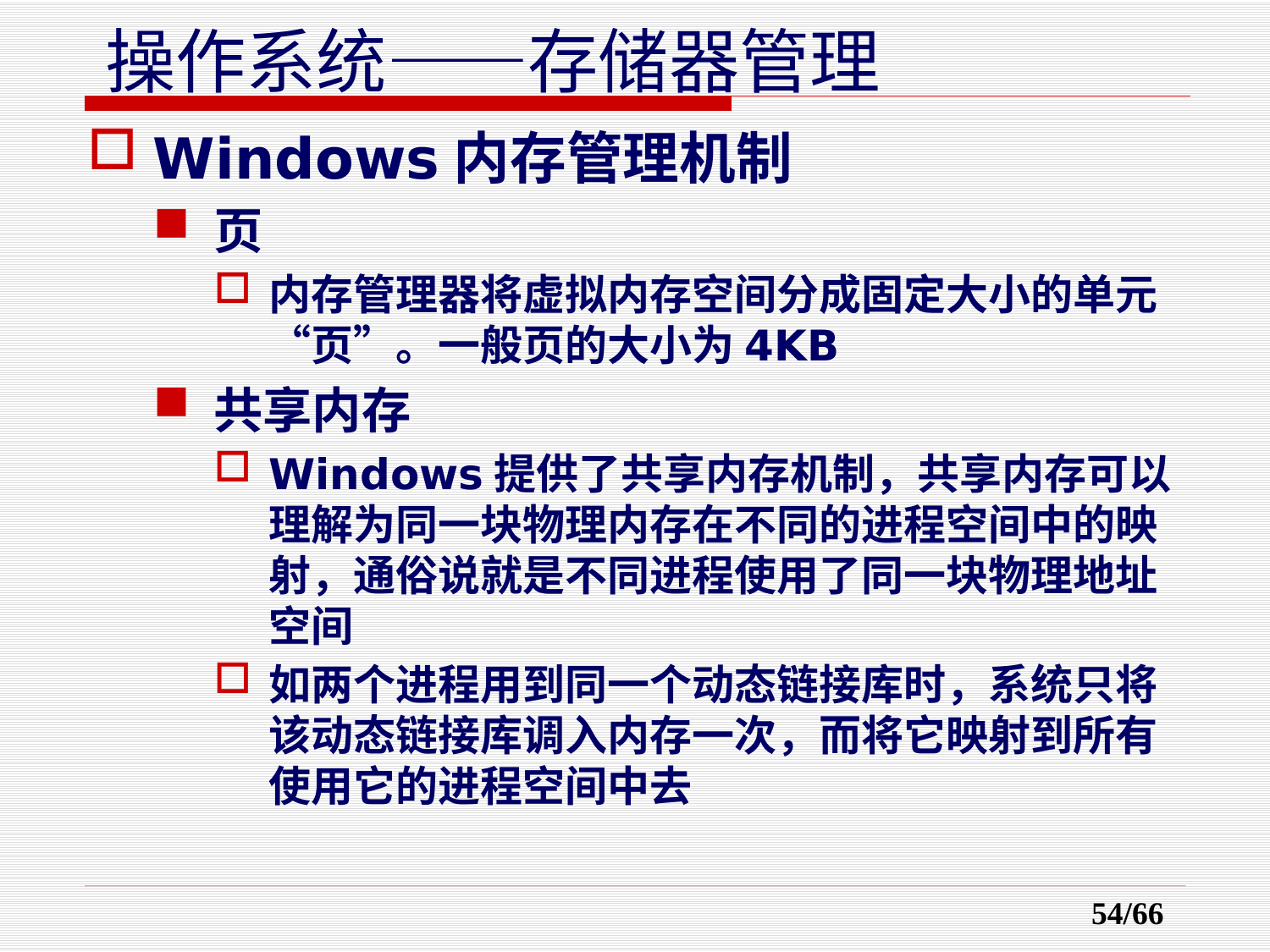

Windows内存管理机制
页
内存管理器将虚拟内存空间分成固定大小的单元“页”。一般页的大小为4KB
共享内存
Windows提供了共享内存机制，共享内存可以理解为同一块物理内存在不同的进程空间中的映射，通俗说就是不同进程使用了同一块物理地址空间
如两个进程用到同一个动态链接库时，系统只将该动态链接库调入内存一次，而将它映射到所有使用它的进程空间中去